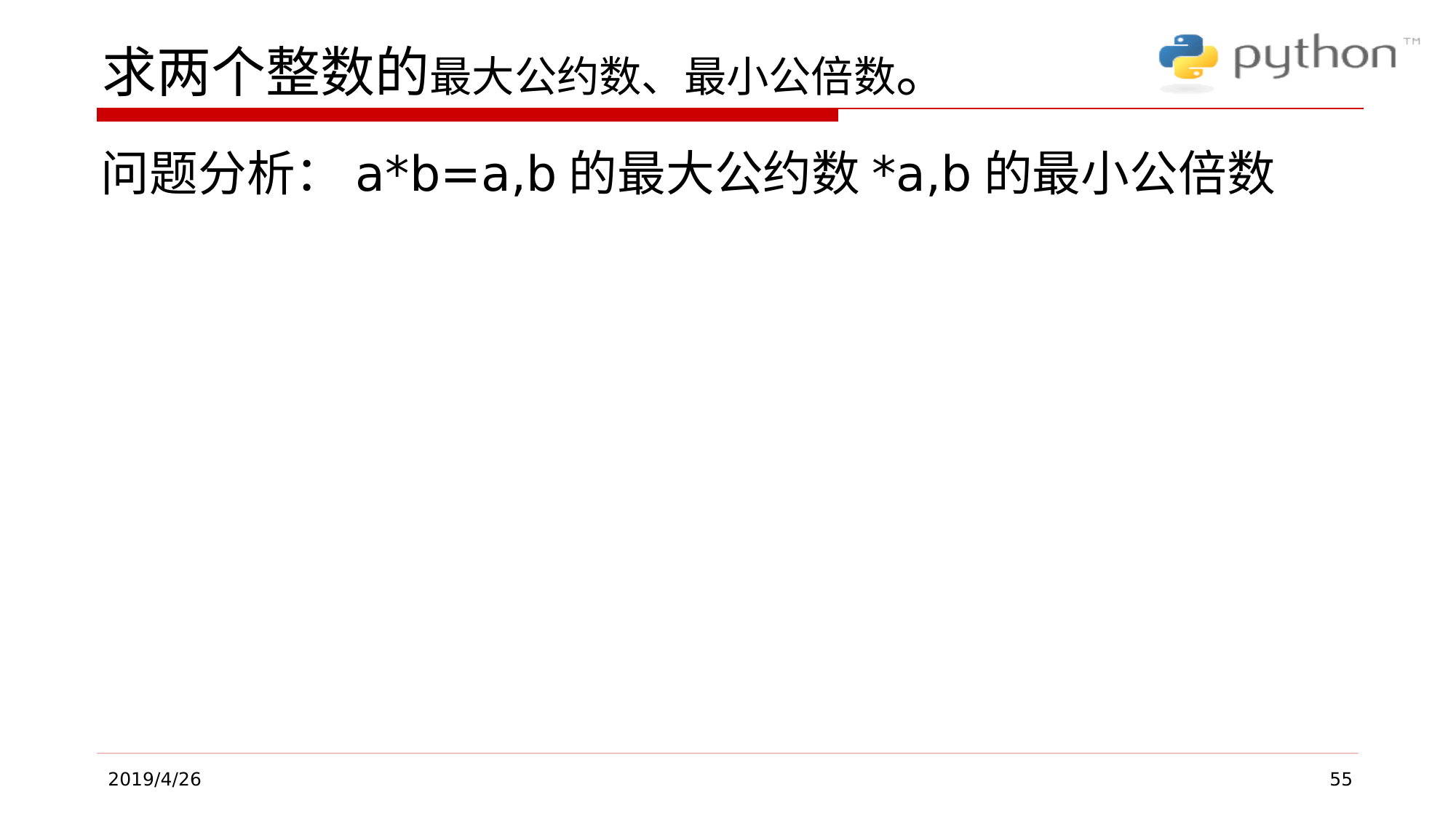

# 求两个整数的最大公约数、最小公倍数。
问题分析：a*b=a,b的最大公约数*a,b的最小公倍数
55
2019/4/26